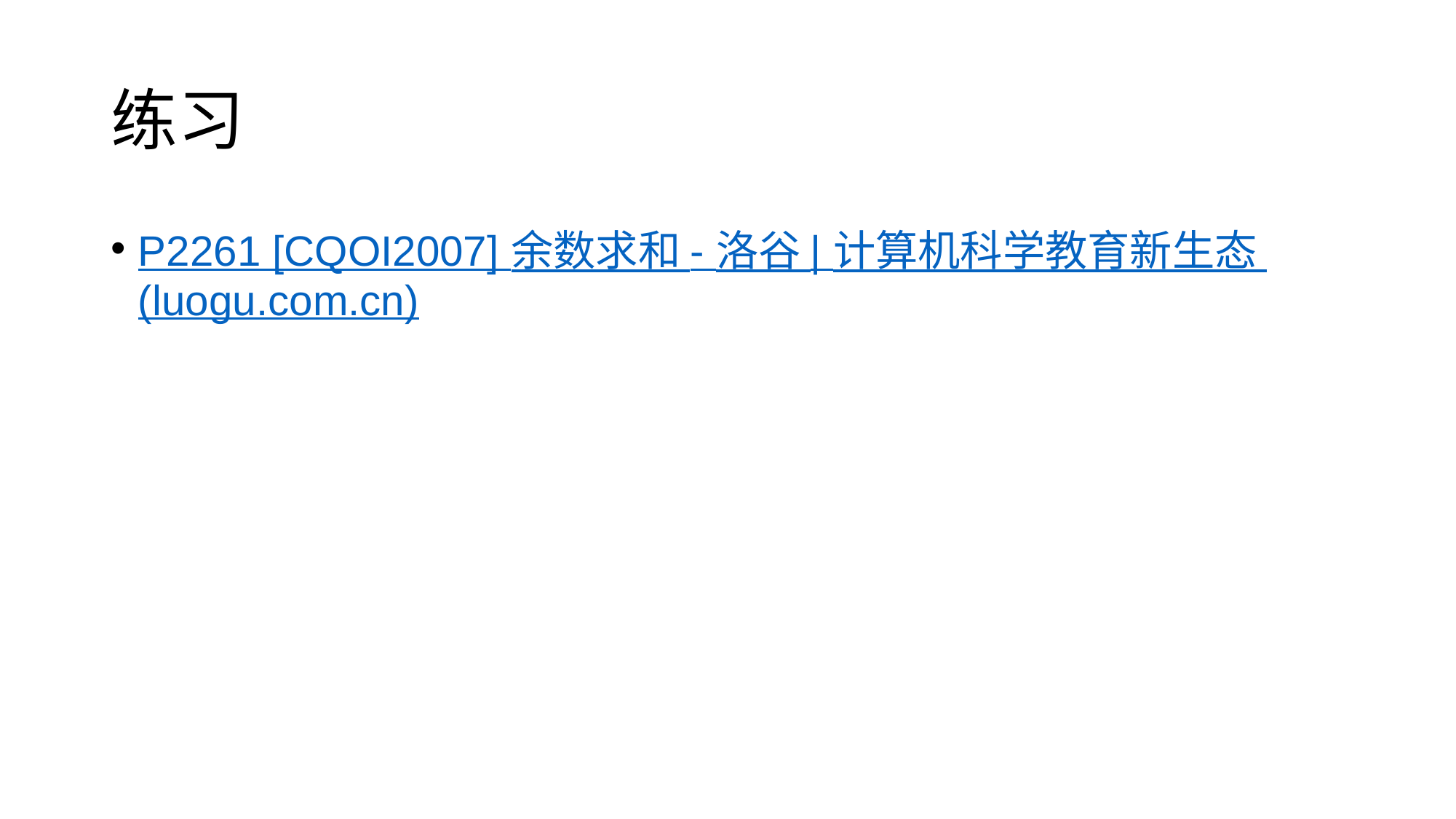

# 练习
P2261 [CQOI2007] 余数求和 - 洛谷 | 计算机科学教育新生态 (luogu.com.cn)